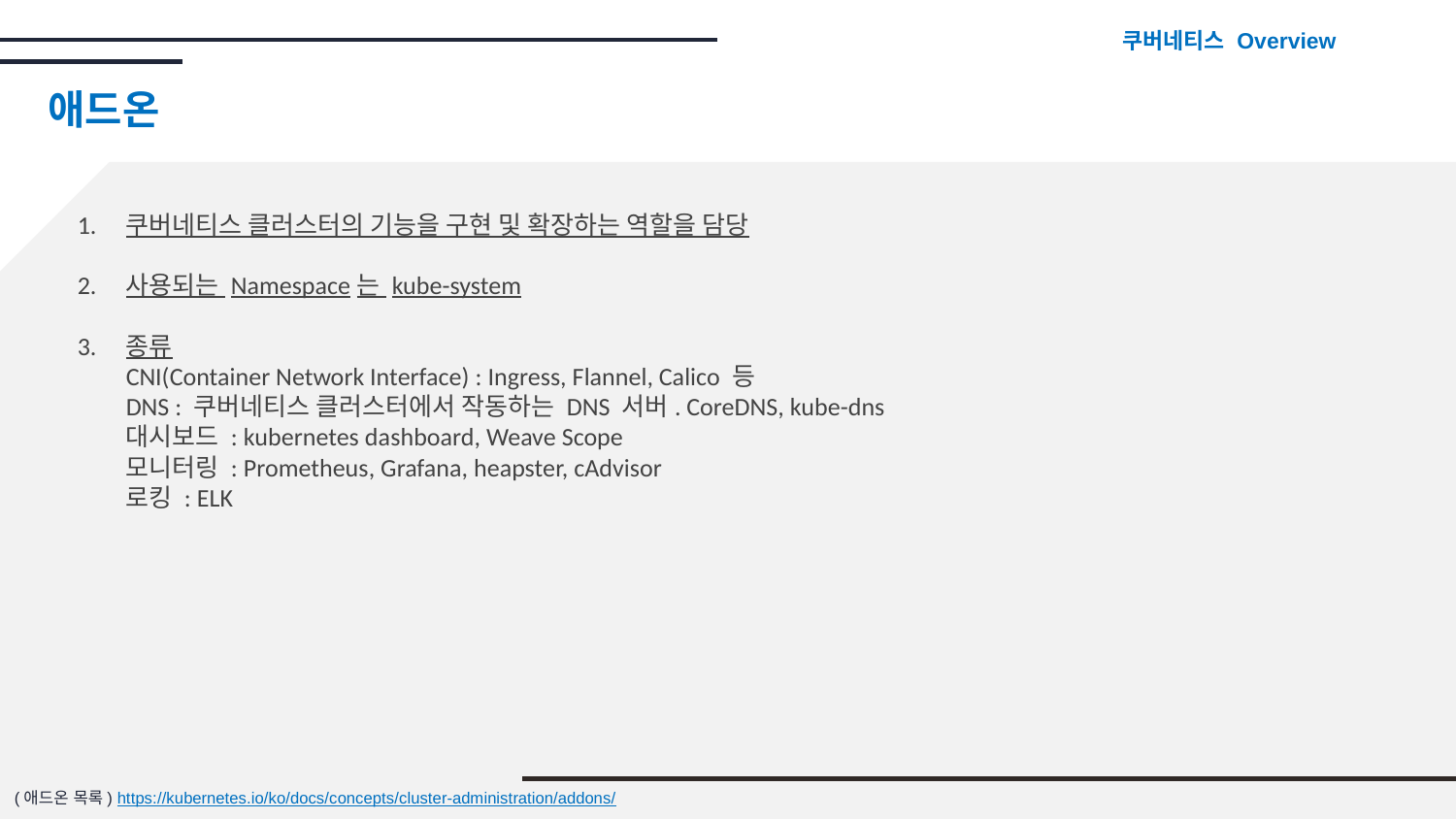

쿠버네티스 Overview
# 애드온

쿠버네티스 클러스터의 기능을 구현 및 확장하는 역할을 담당

사용되는 Namespace는 kube-system
종류
CNI(Container Network Interface) : Ingress, Flannel, Calico 등
DNS : 쿠버네티스 클러스터에서 작동하는 DNS 서버. CoreDNS, kube-dns
대시보드 : kubernetes dashboard, Weave Scope
모니터링 : Prometheus, Grafana, heapster, cAdvisor
로킹 : ELK

(애드온 목록) https://kubernetes.io/ko/docs/concepts/cluster-administration/addons/